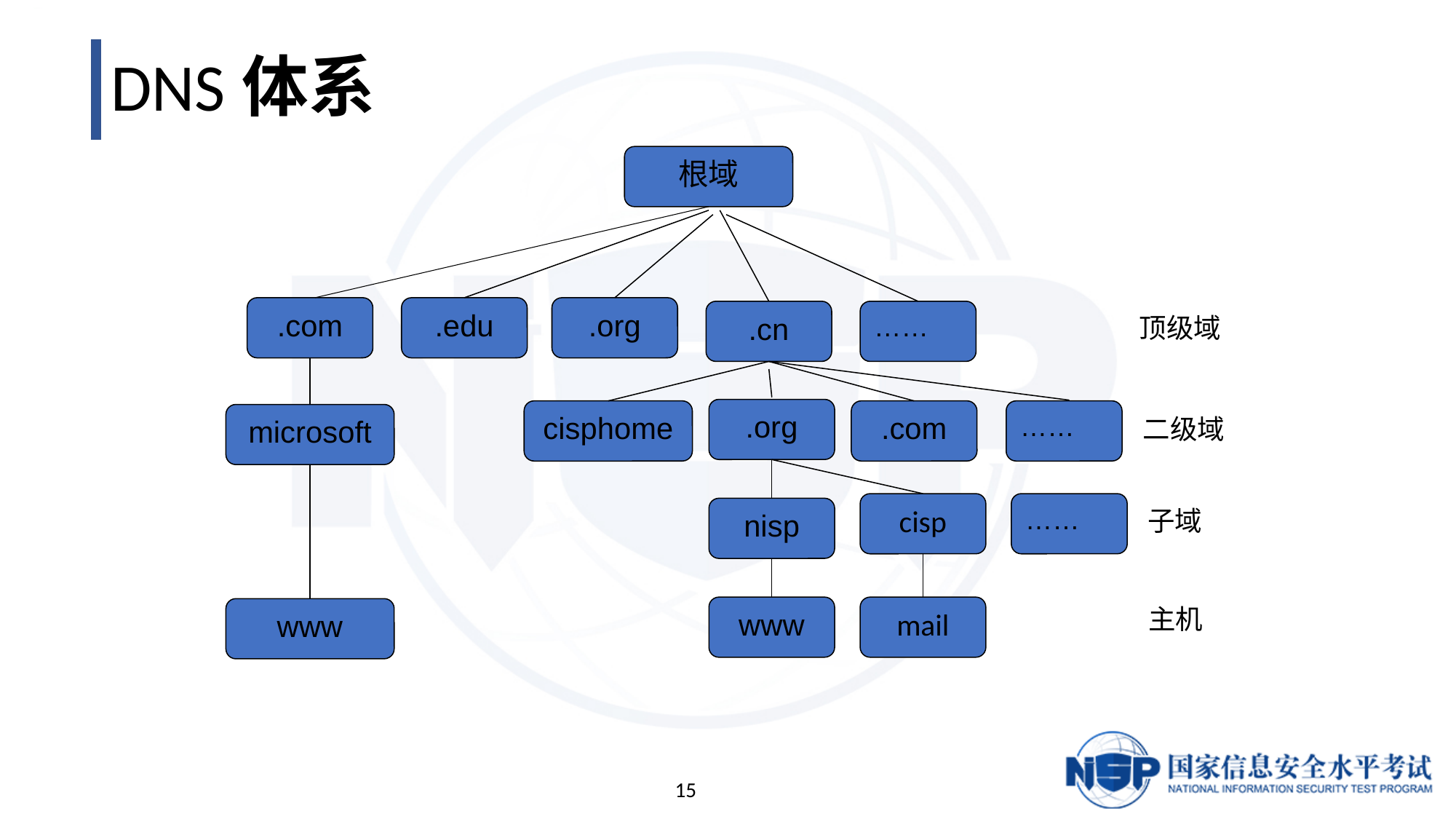

# DNS体系
根域
.com
.edu
.org
.cn
……
顶级域
.org
cisphome
.com
……
microsoft
二级域
cisp
……
nisp
子域
www
mail
主机
www